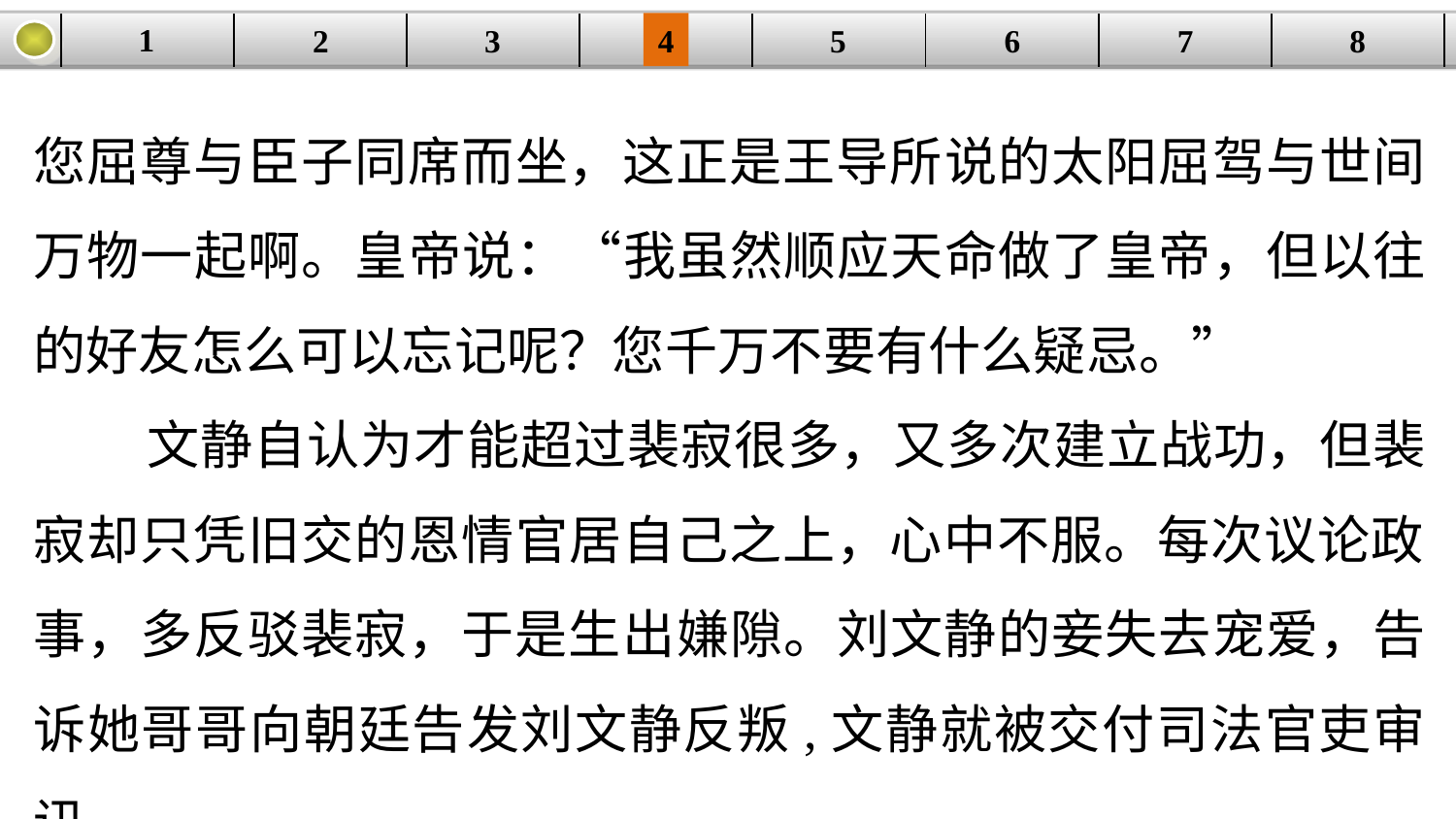

1
3
4
5
6
8
2
|  |  |  |  |  |  |  |  |
| --- | --- | --- | --- | --- | --- | --- | --- |
7

您屈尊与臣子同席而坐，这正是王导所说的太阳屈驾与世间万物一起啊。皇帝说：“我虽然顺应天命做了皇帝，但以往的好友怎么可以忘记呢？您千万不要有什么疑忌。”
        文静自认为才能超过裴寂很多，又多次建立战功，但裴寂却只凭旧交的恩情官居自己之上，心中不服。每次议论政事，多反驳裴寂，于是生出嫌隙。刘文静的妾失去宠爱，告诉她哥哥向朝廷告发刘文静反叛,文静就被交付司法官吏审讯。